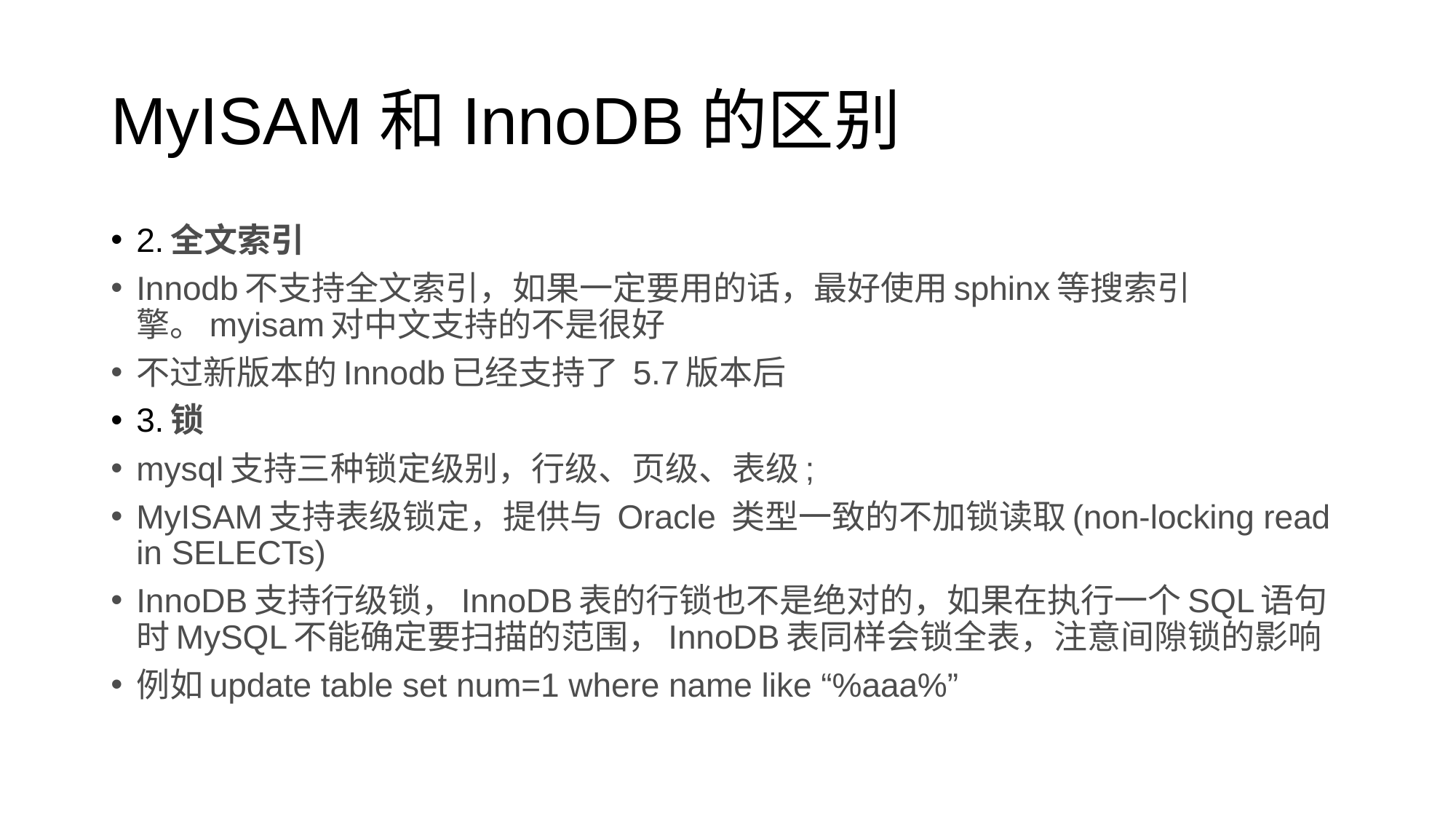

# MyISAM和InnoDB的区别
2.全文索引
Innodb不支持全文索引，如果一定要用的话，最好使用sphinx等搜索引擎。myisam对中文支持的不是很好
不过新版本的Innodb已经支持了 5.7版本后
3.锁
mysql支持三种锁定级别，行级、页级、表级;
MyISAM支持表级锁定，提供与 Oracle 类型一致的不加锁读取(non-locking read in SELECTs)
InnoDB支持行级锁，InnoDB表的行锁也不是绝对的，如果在执行一个SQL语句时MySQL不能确定要扫描的范围，InnoDB表同样会锁全表，注意间隙锁的影响
例如update table set num=1 where name like “%aaa%”